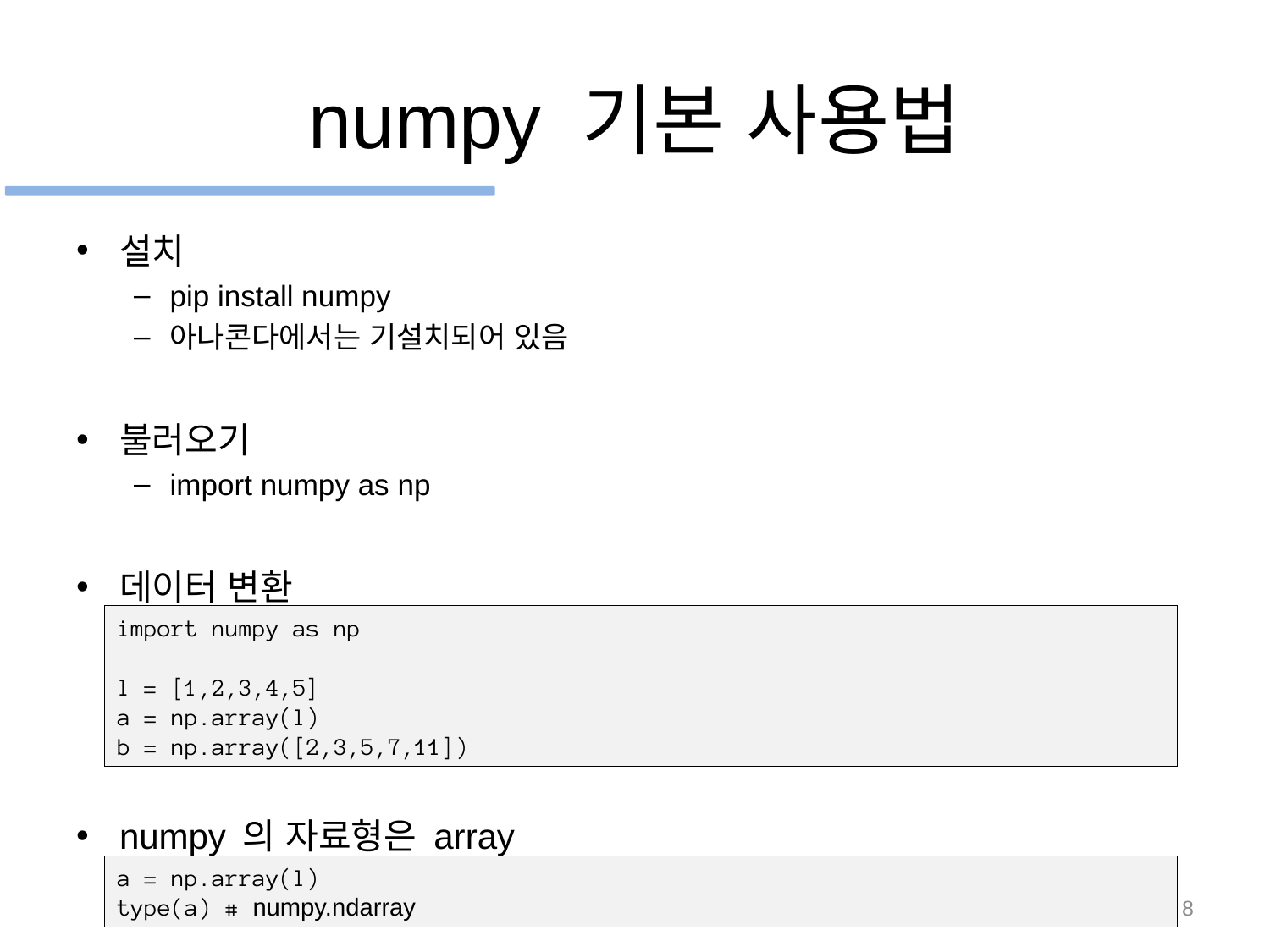

# numpy 기본 사용법

설치
pip install numpy
아나콘다에서는 기설치되어 있음

불러오기
import numpy as np

데이터 변환

numpy 의 자료형은 array

import numpy as np

l = [1,2,3,4,5]
a = np.array(l)
b = np.array([2,3,5,7,11])
a = np.array(l)
type(a) # numpy.ndarray
8